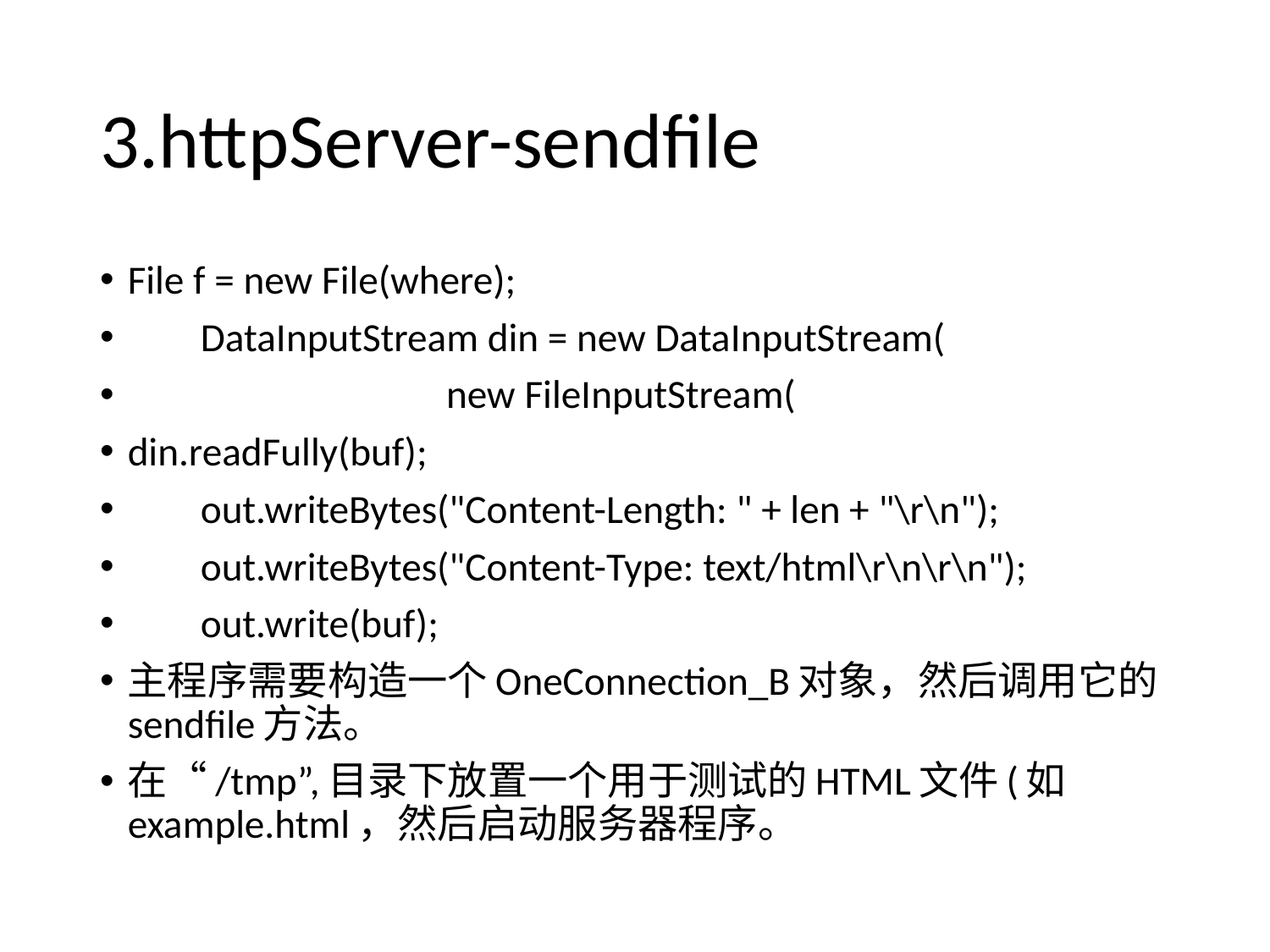

# 3.httpServer-sendfile
File f = new File(where);
        DataInputStream din = new DataInputStream(
                                   new FileInputStream(
din.readFully(buf);
        out.writeBytes("Content-Length: " + len + "\r\n");
        out.writeBytes("Content-Type: text/html\r\n\r\n");
        out.write(buf);
主程序需要构造一个OneConnection_B对象，然后调用它的sendfile方法。
在“/tmp”,目录下放置一个用于测试的HTML文件(如example.html，然后启动服务器程序。